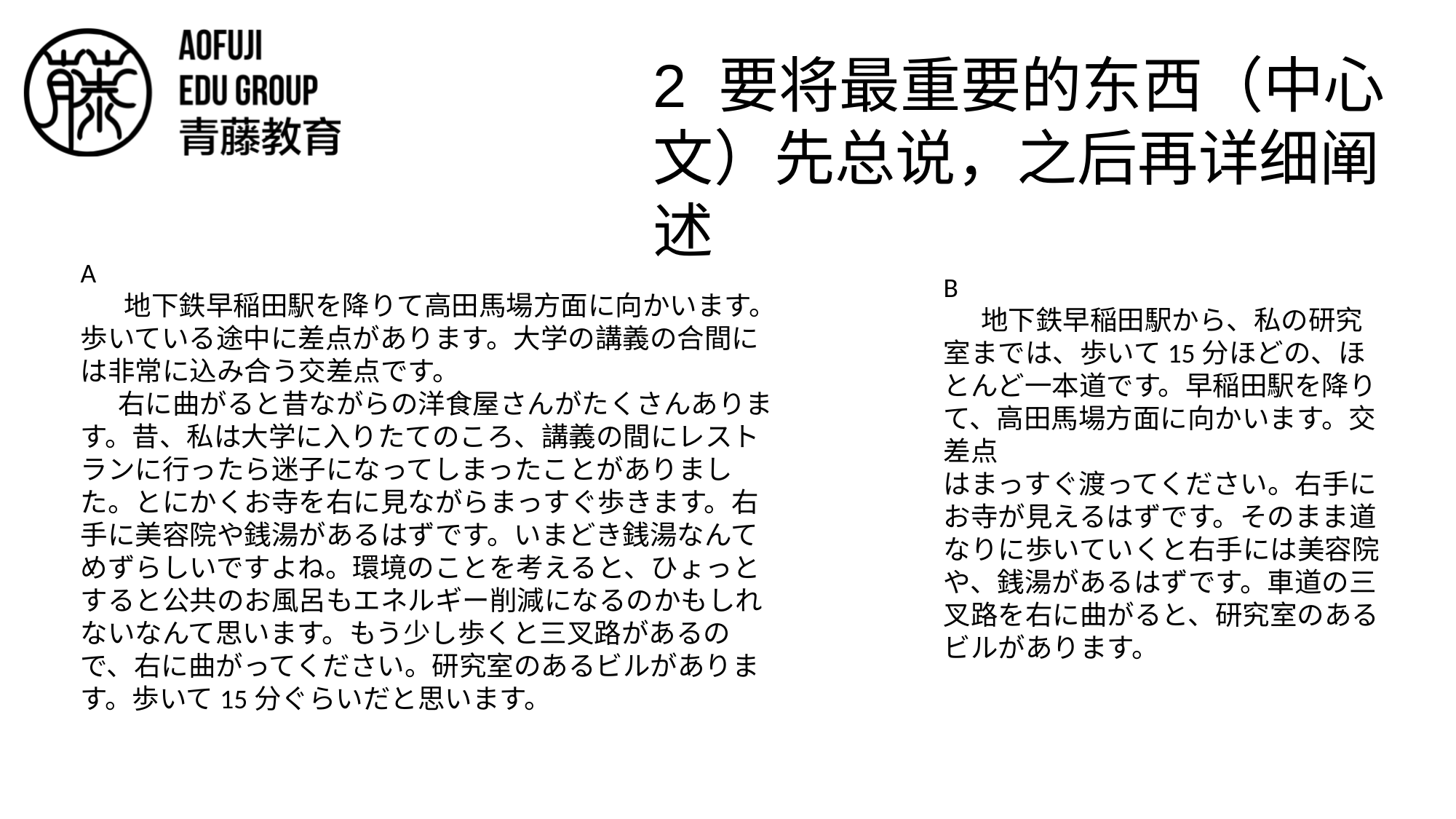

# 2 要将最重要的东西（中心文）先总说，之后再详细阐述
A
      地下鉄早稲田駅を降りて高田馬場方面に向かいます。歩いている途中に差点があります。大学の講義の合間には非常に込み合う交差点です。
     右に曲がると昔ながらの洋食屋さんがたくさんあります。昔、私は大学に入りたてのころ、講義の間にレストランに行ったら迷子になってしまったことがありました。とにかくお寺を右に見ながらまっすぐ歩きます。右手に美容院や銭湯があるはずです。いまどき銭湯なんてめずらしいですよね。環境のことを考えると、ひょっとすると公共のお風呂もエネルギー削減になるのかもしれないなんて思います。もう少し歩くと三叉路があるので、右に曲がってください。研究室のあるビルがあります。歩いて15分ぐらいだと思います。

B
     地下鉄早稲田駅から、私の研究室までは、歩いて15分ほどの、ほとんど一本道です。早稲田駅を降りて、高田馬場方面に向かいます。交差点
はまっすぐ渡ってください。右手にお寺が見えるはずです。そのまま道
なりに歩いていくと右手には美容院や、銭湯があるはずです。車道の三
叉路を右に曲がると、研究室のあるビルがあります。